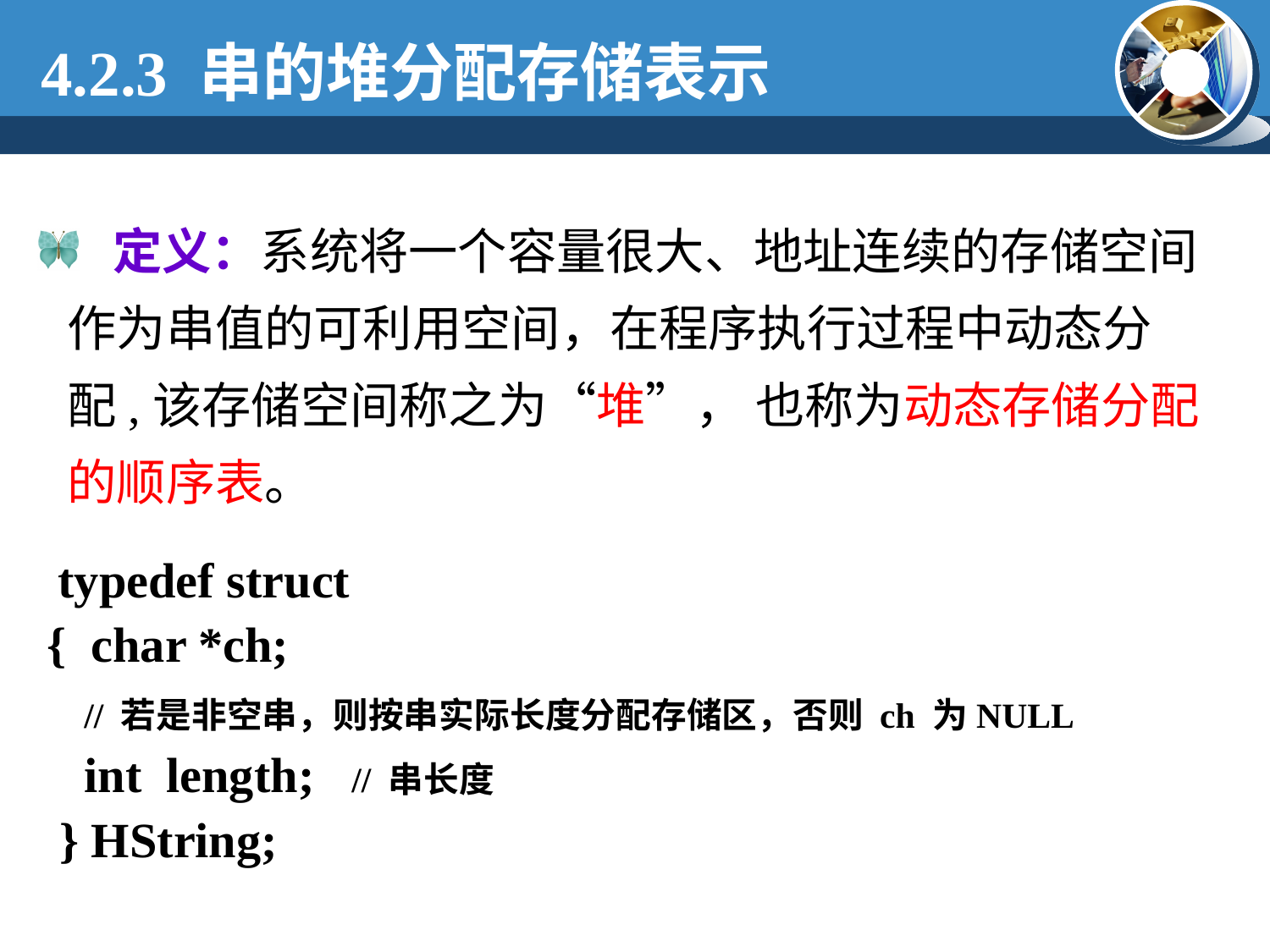

4.2.3 串的堆分配存储表示
  定义：系统将一个容量很大、地址连续的存储空间作为串值的可利用空间，在程序执行过程中动态分配,该存储空间称之为“堆”， 也称为动态存储分配的顺序表。
 typedef struct
{  char *ch;
   // 若是非空串，则按串实际长度分配存储区，否则 ch 为NULL
   int  length;   // 串长度
 } HString;